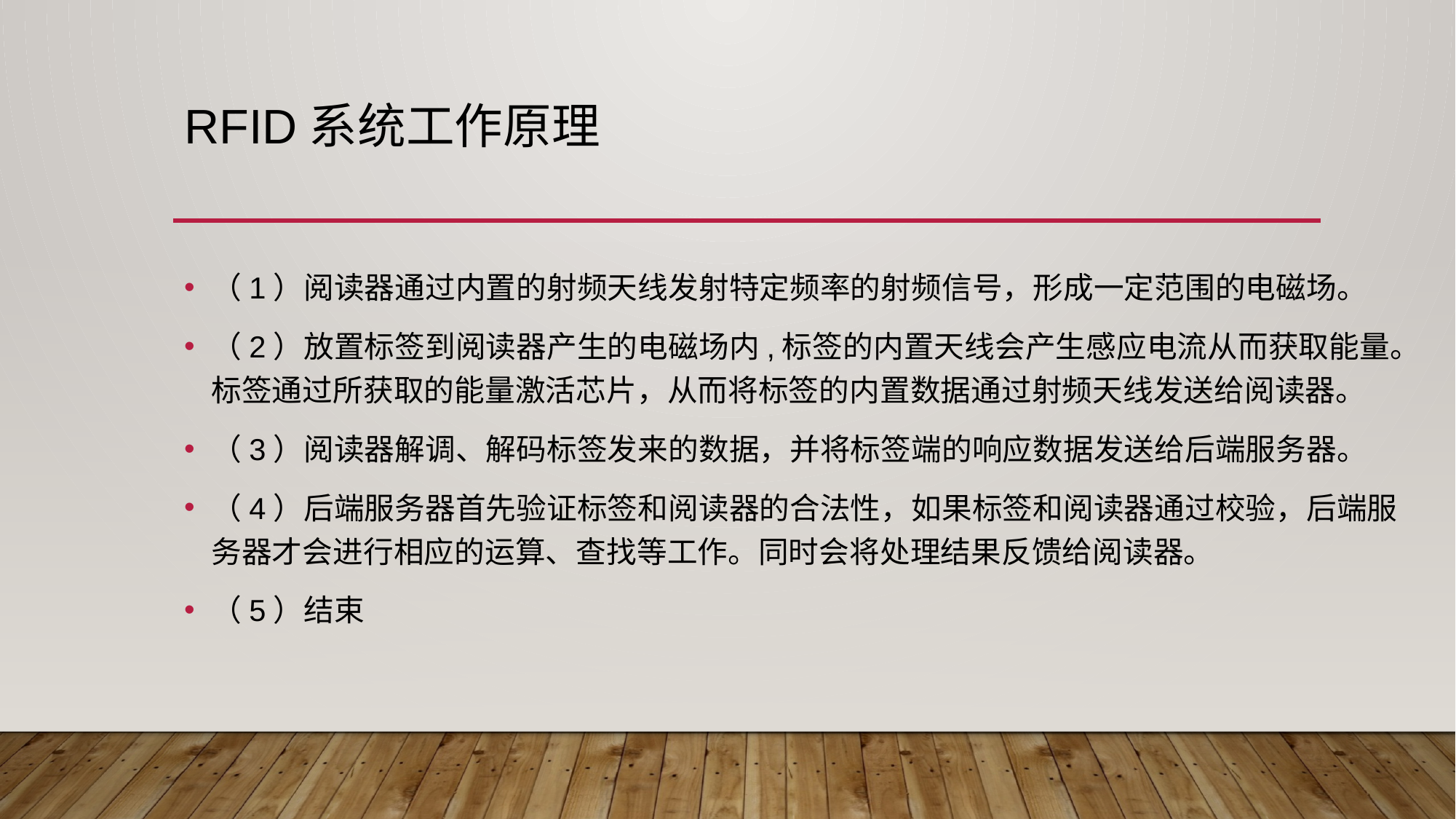

# RFID系统工作原理
（1）阅读器通过内置的射频天线发射特定频率的射频信号，形成一定范围的电磁场。
（2）放置标签到阅读器产生的电磁场内,标签的内置天线会产生感应电流从而获取能量。标签通过所获取的能量激活芯片，从而将标签的内置数据通过射频天线发送给阅读器。
（3）阅读器解调、解码标签发来的数据，并将标签端的响应数据发送给后端服务器。
（4）后端服务器首先验证标签和阅读器的合法性，如果标签和阅读器通过校验，后端服务器才会进行相应的运算、查找等工作。同时会将处理结果反馈给阅读器。
（5）结束